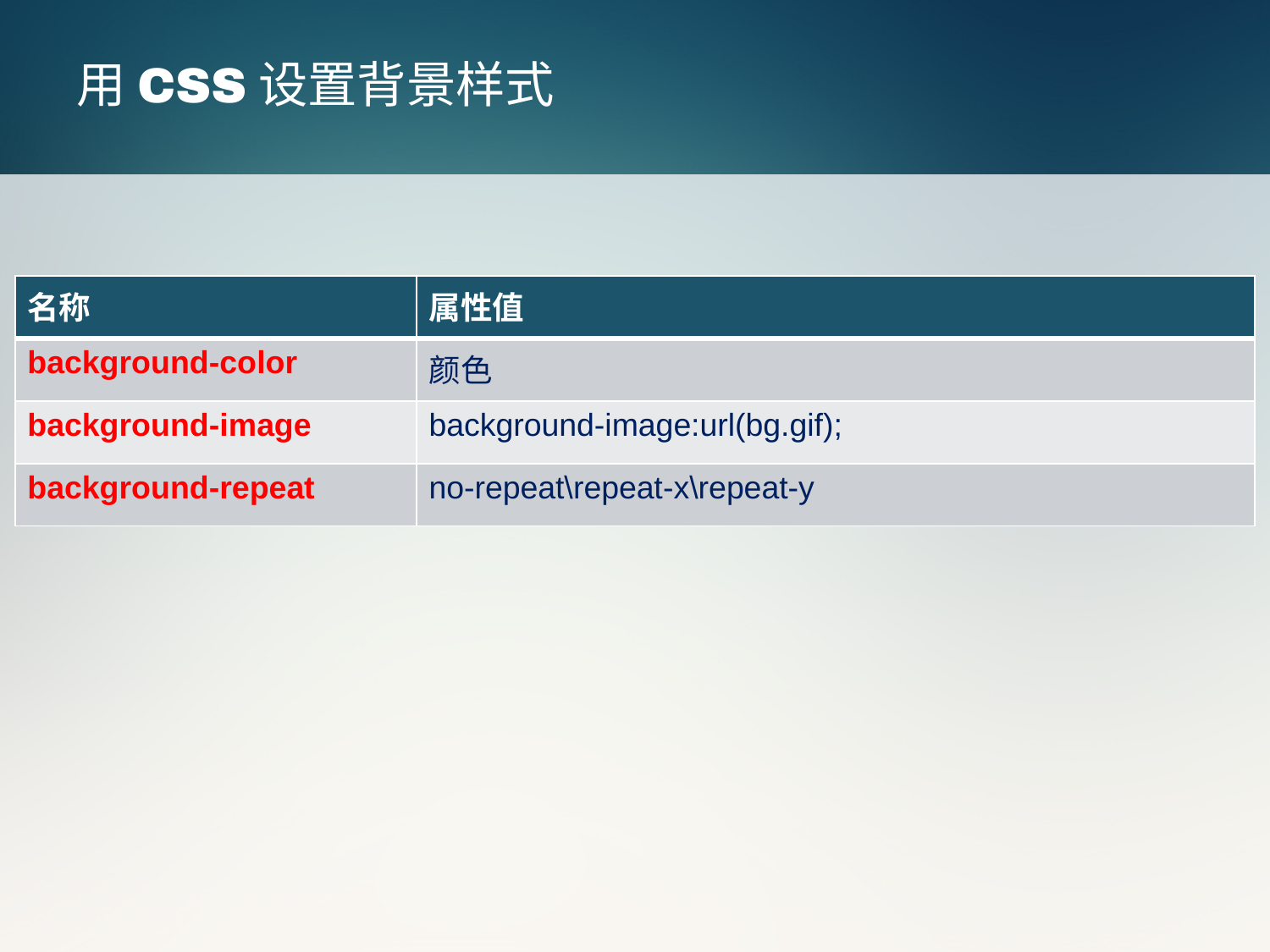

# 用CSS设置背景样式
| 名称 | 属性值 |
| --- | --- |
| background-color | 颜色 |
| background-image | background-image:url(bg.gif); |
| background-repeat | no-repeat\repeat-x\repeat-y |